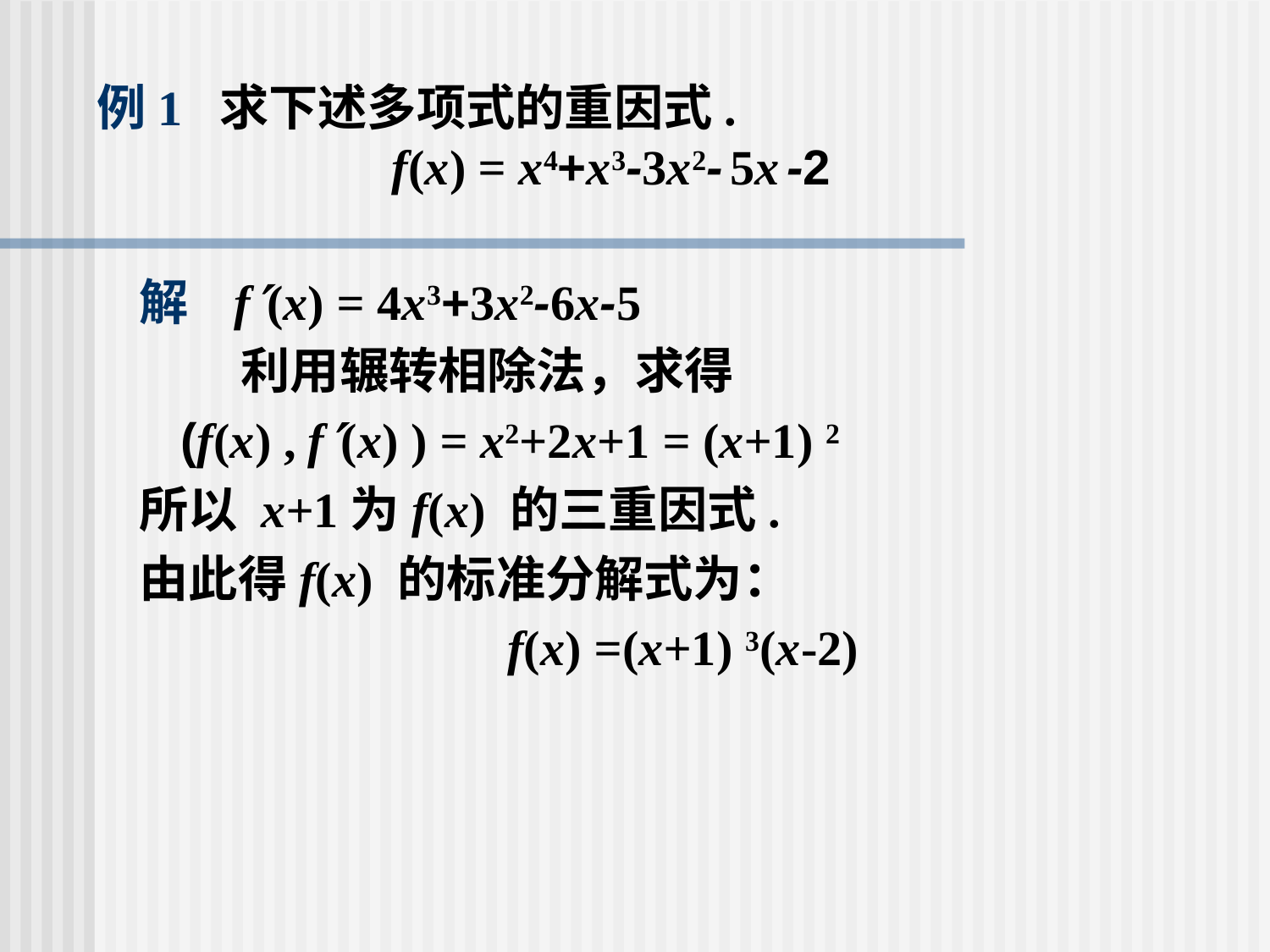

# 例1  求下述多项式的重因式. f(x) = x4+x3-3x2- 5x -2
解   f′(x) = 4x3+3x2-6x-5
        利用辗转相除法，求得
   (f(x) , f′(x) ) = x2+2x+1 = (x+1) 2
所以 x+1为f(x) 的三重因式.
由此得f(x) 的标准分解式为：
                              f(x) =(x+1) 3(x-2)